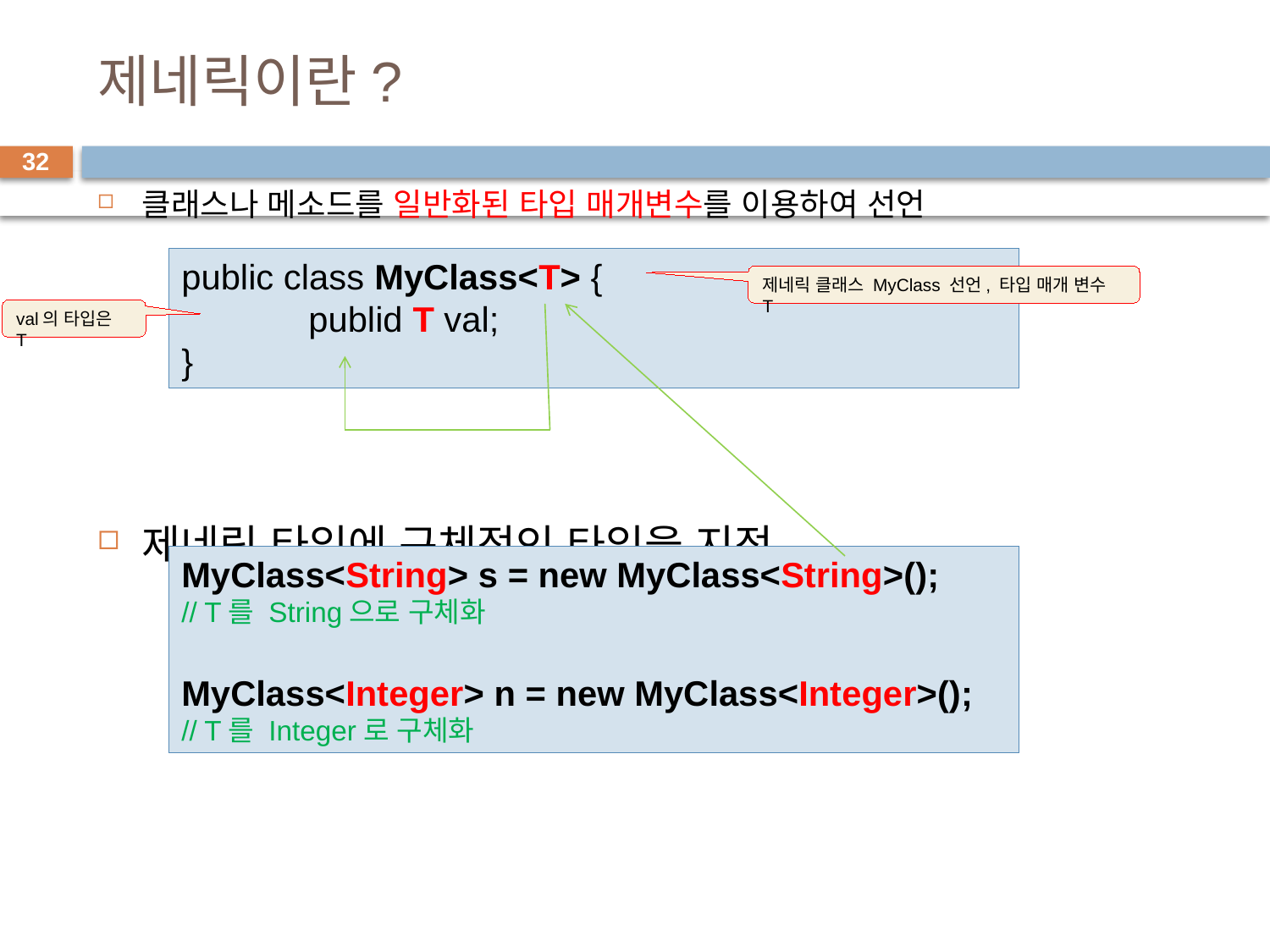

# 제네릭이란?
32
클래스나 메소드를 일반화된 타입 매개변수를 이용하여 선언

제네릭 타입에 구체적인 타입을 지정
public class MyClass<T> {
	publid T val;
}
제네릭 클래스 MyClass 선언, 타입 매개 변수 T
val의 타입은 T
MyClass<String> s = new MyClass<String>();
// T를 String으로 구체화

MyClass<Integer> n = new MyClass<Integer>();
// T를 Integer로 구체화